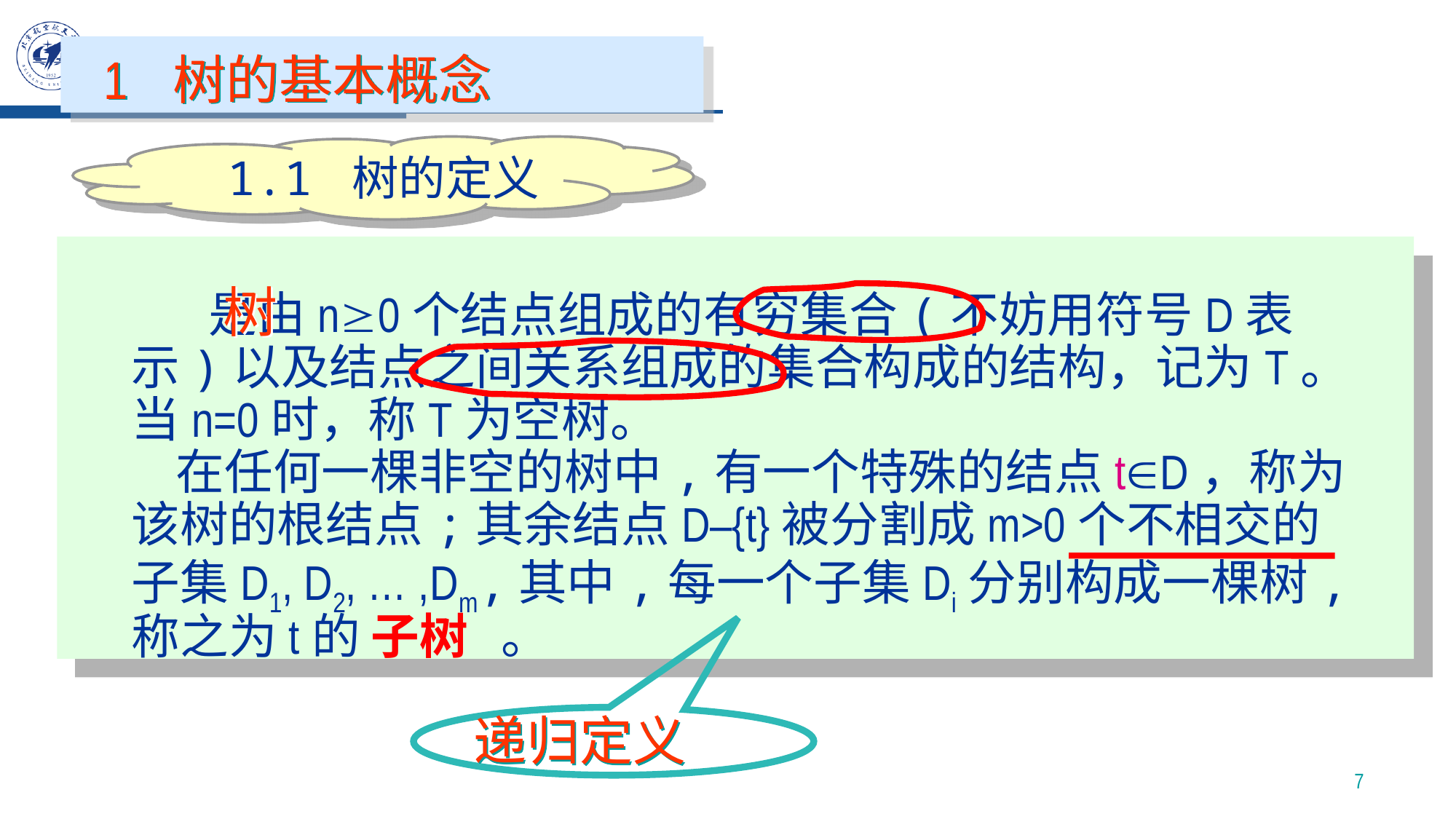

1 树的基本概念

1.1 树的定义

树
      是由n≥0个结点组成的有穷集合(不妨用符号D表示)以及结点之间关系组成的集合构成的结构，记为T。当n=0时，称T为空树。
   在任何一棵非空的树中,有一个特殊的结点t∈D，称为该树的根结点;其余结点D–{t}被分割成m>0个不相交的子集D1, D2, … ,Dm,其中,每一个子集Di分别构成一棵树,称之为t的 子树   。

递归定义

7